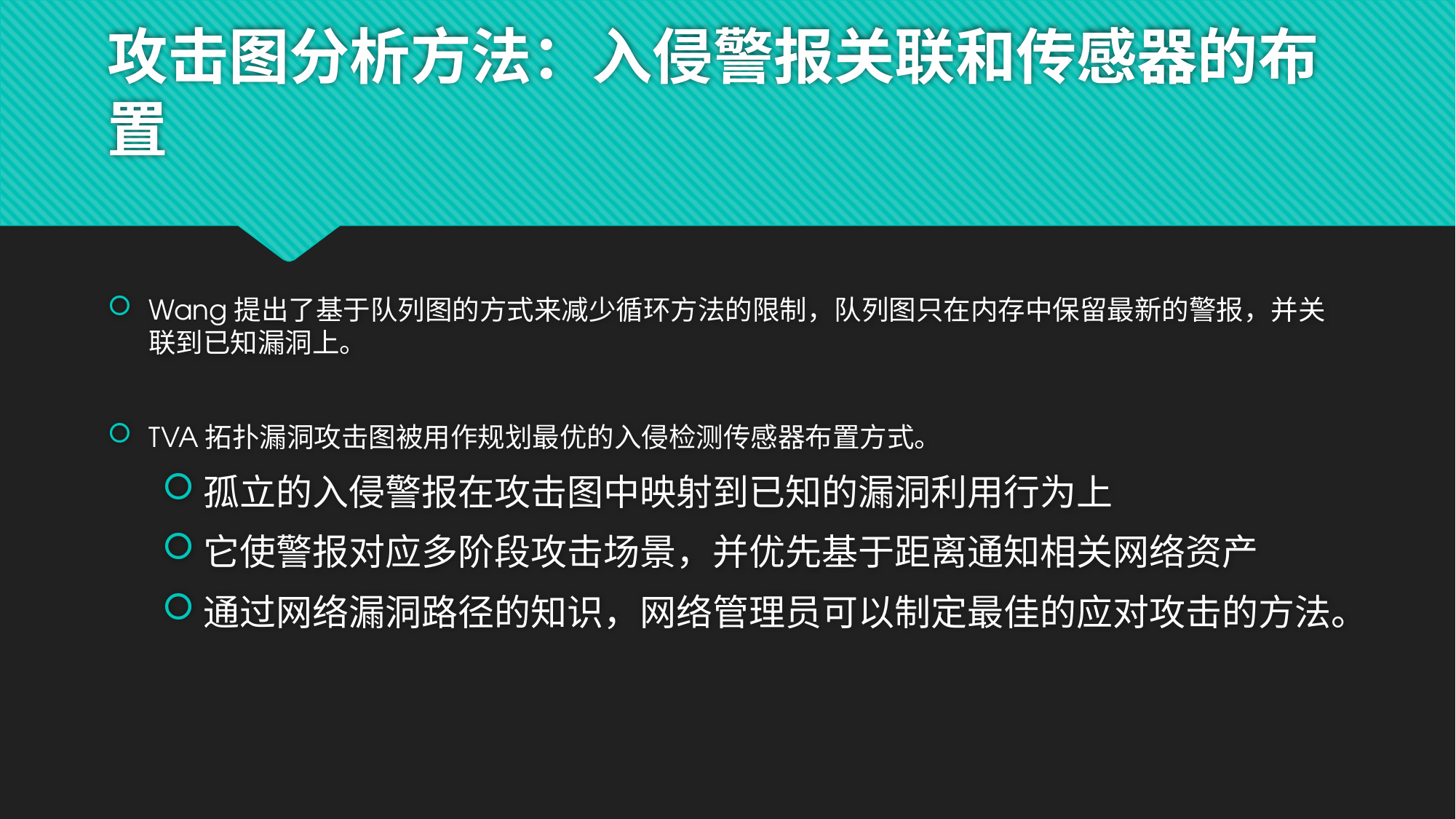

# 攻击图分析方法：入侵警报关联和传感器的布置
Wang提出了基于队列图的方式来减少循环方法的限制，队列图只在内存中保留最新的警报，并关联到已知漏洞上。

TVA拓扑漏洞攻击图被用作规划最优的入侵检测传感器布置方式。
孤立的入侵警报在攻击图中映射到已知的漏洞利用行为上
它使警报对应多阶段攻击场景，并优先基于距离通知相关网络资产
通过网络漏洞路径的知识，网络管理员可以制定最佳的应对攻击的方法。